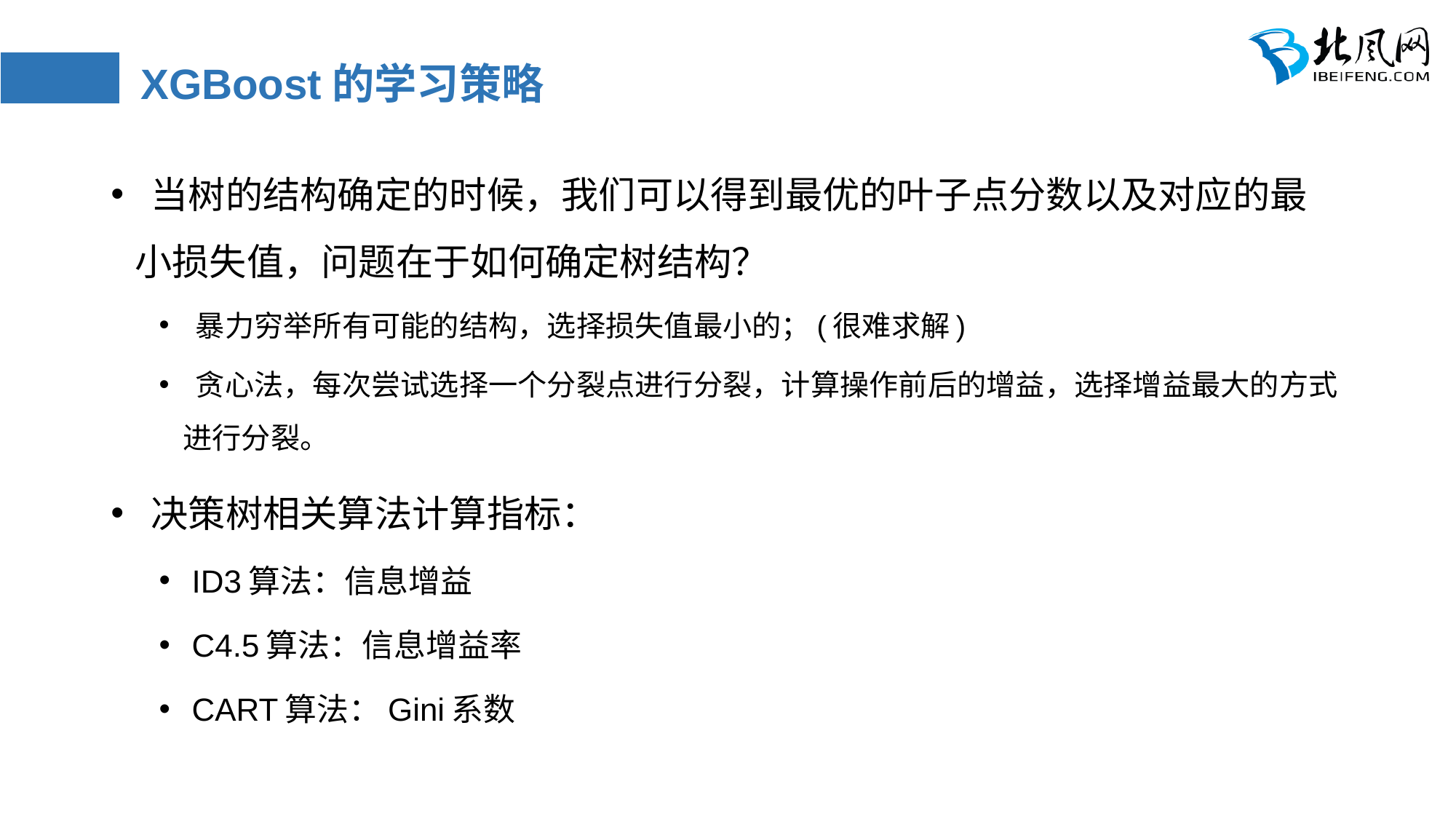

# XGBoost的学习策略
 当树的结构确定的时候，我们可以得到最优的叶子点分数以及对应的最小损失值，问题在于如何确定树结构？
 暴力穷举所有可能的结构，选择损失值最小的；(很难求解)
 贪心法，每次尝试选择一个分裂点进行分裂，计算操作前后的增益，选择增益最大的方式进行分裂。
 决策树相关算法计算指标：
 ID3算法：信息增益
 C4.5算法：信息增益率
 CART算法：Gini系数